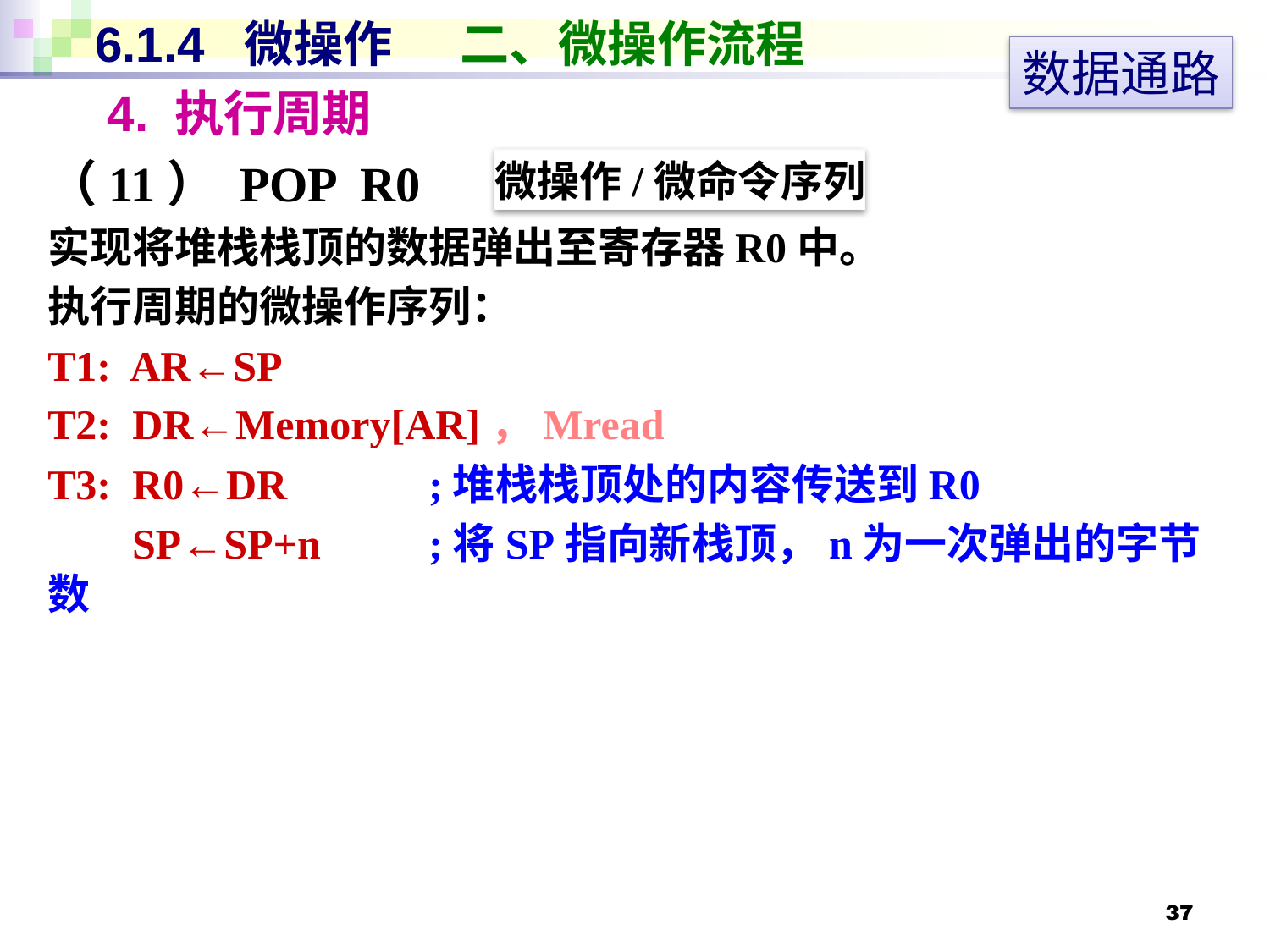

# 6.1.4  微操作      二、微操作流程
数据通路
4. 执行周期
（11） POP  R0
实现将堆栈栈顶的数据弹出至寄存器R0中。
执行周期的微操作序列：
T1:  AR←SP
T2:  DR←Memory[AR]，Mread
T3:  R0←DR		;堆栈栈顶处的内容传送到R0
        SP←SP+n	;将SP指向新栈顶，n为一次弹出的字节数
微操作/微命令序列
37